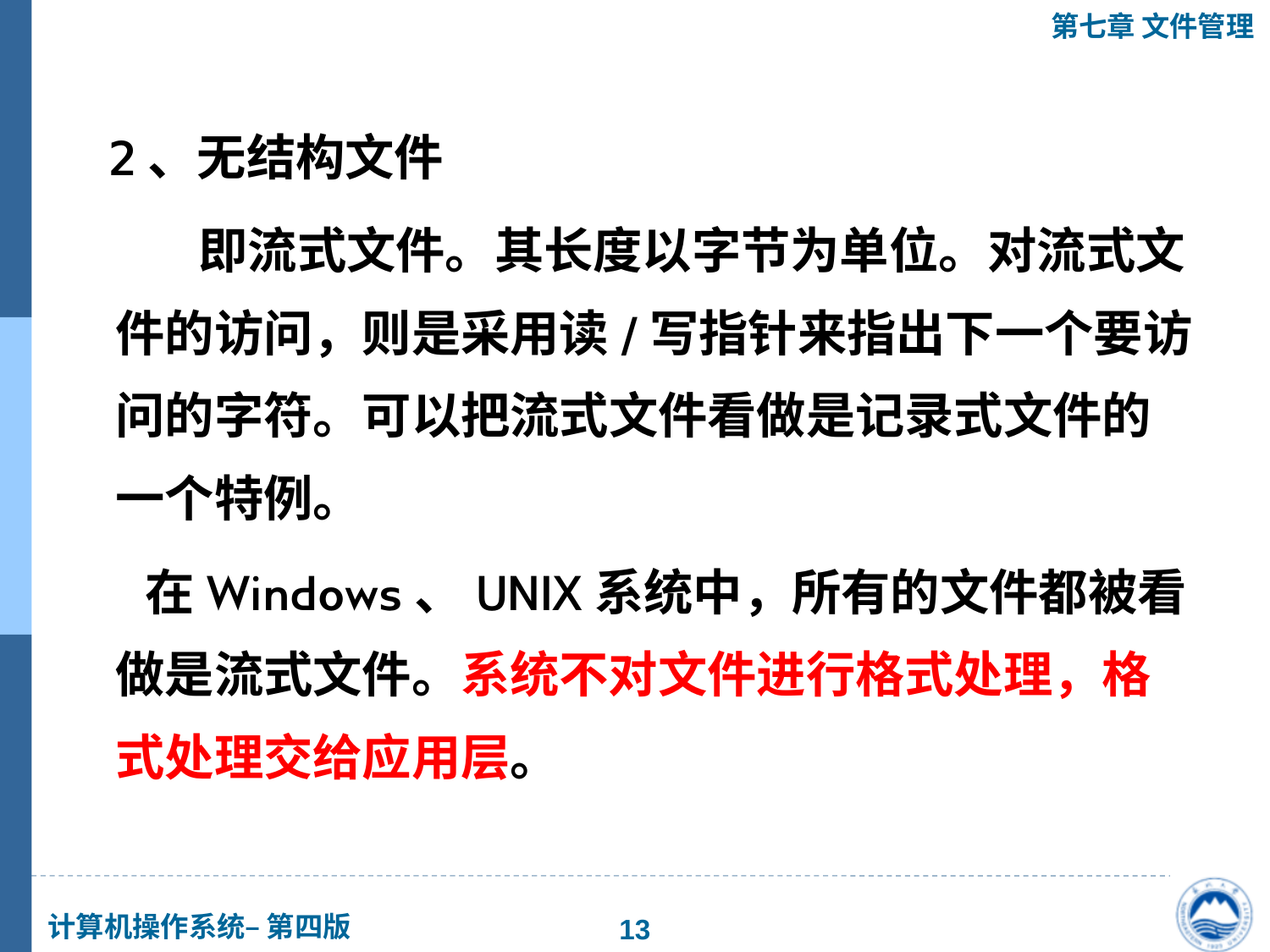

2、无结构文件
　　  即流式文件。其长度以字节为单位。对流式文件的访问，则是采用读/写指针来指出下一个要访问的字符。可以把流式文件看做是记录式文件的一个特例。
     在Windows、UNIX系统中，所有的文件都被看做是流式文件。系统不对文件进行格式处理，格式处理交给应用层。